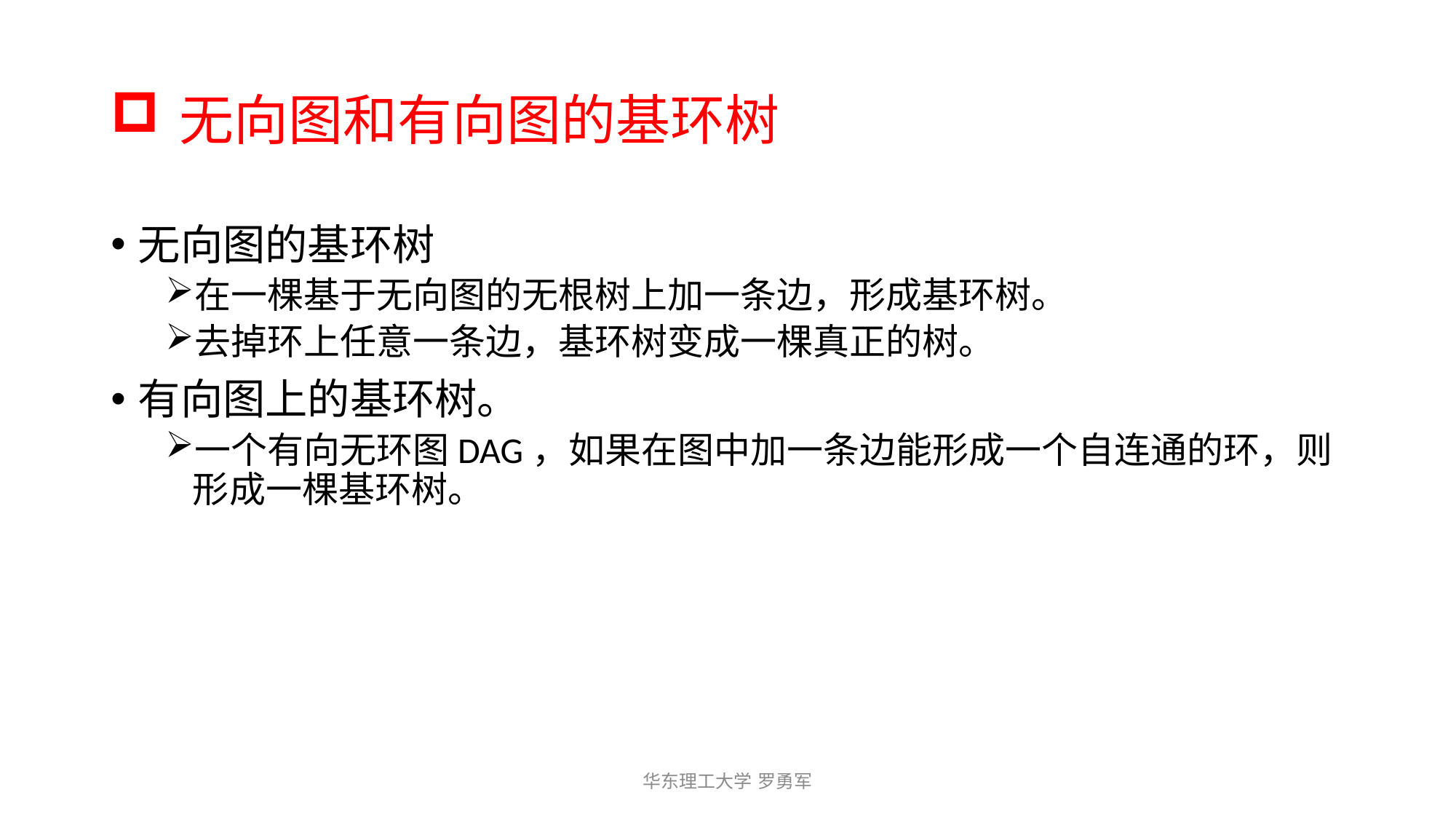

# 无向图和有向图的基环树
无向图的基环树
在一棵基于无向图的无根树上加一条边，形成基环树。
去掉环上任意一条边，基环树变成一棵真正的树。
有向图上的基环树。
一个有向无环图DAG，如果在图中加一条边能形成一个自连通的环，则形成一棵基环树。
华东理工大学 罗勇军